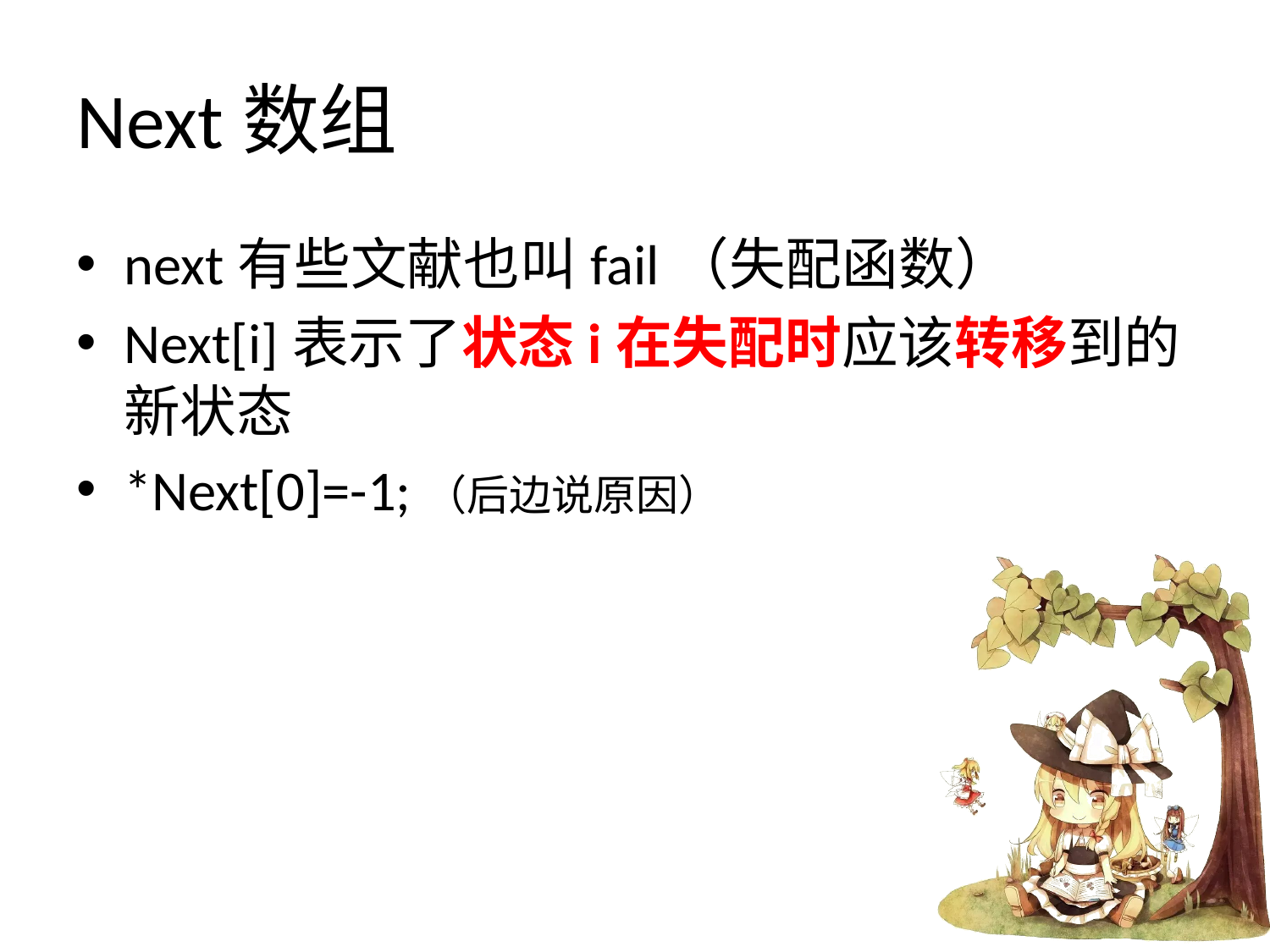

# Next数组
next有些文献也叫fail（失配函数）
Next[i]表示了状态i在失配时应该转移到的新状态
*Next[0]=-1;（后边说原因）